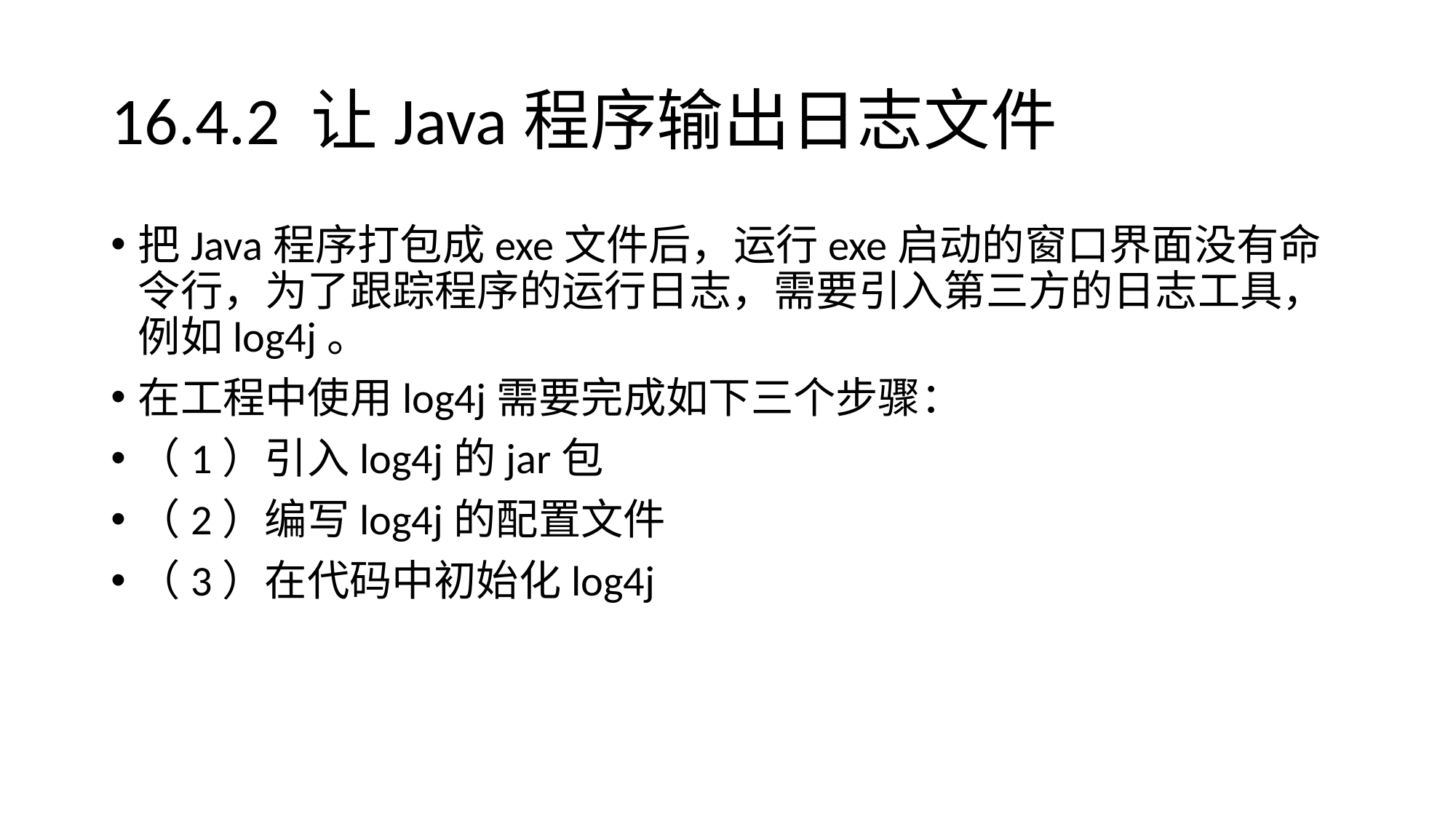

# 16.4.2 让Java程序输出日志文件
把Java程序打包成exe文件后，运行exe启动的窗口界面没有命令行，为了跟踪程序的运行日志，需要引入第三方的日志工具，例如log4j。
在工程中使用log4j需要完成如下三个步骤：
（1）引入log4j的jar包
（2）编写log4j的配置文件
（3）在代码中初始化log4j